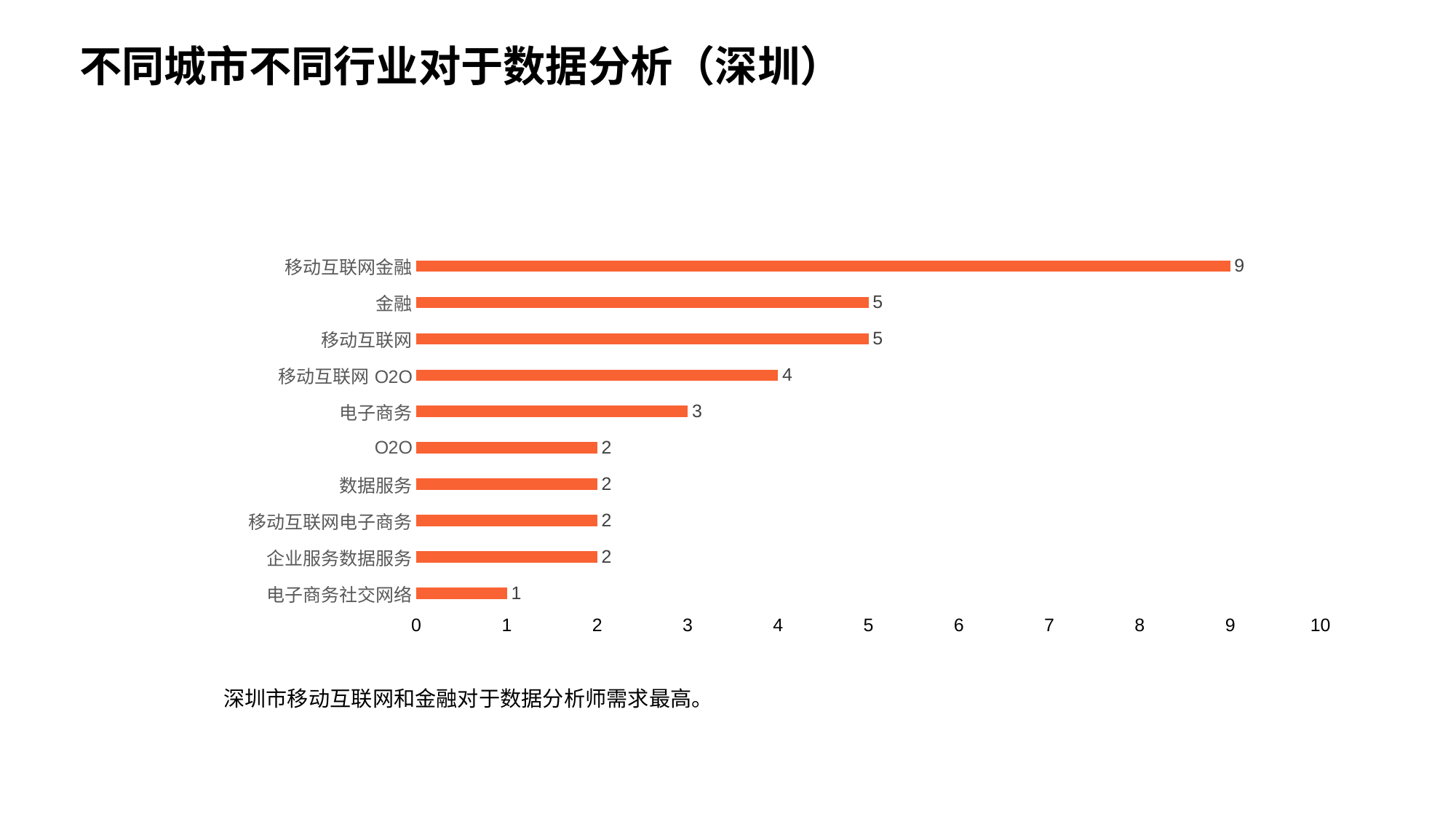

不同城市不同行业对于数据分析（深圳）

### Chart

| Category | 列1 |
|---|---|
| 电子商务社交网络 | 1.0 |
| 企业服务数据服务 | 2.0 |
| 移动互联网电子商务 | 2.0 |
| 数据服务 | 2.0 |
| O2O | 2.0 |
| 电子商务 | 3.0 |
| 移动互联网O2O | 4.0 |
| 移动互联网 | 5.0 |
| 金融 | 5.0 |
| 移动互联网金融 | 9.0 |
深圳市移动互联网和金融对于数据分析师需求最高。